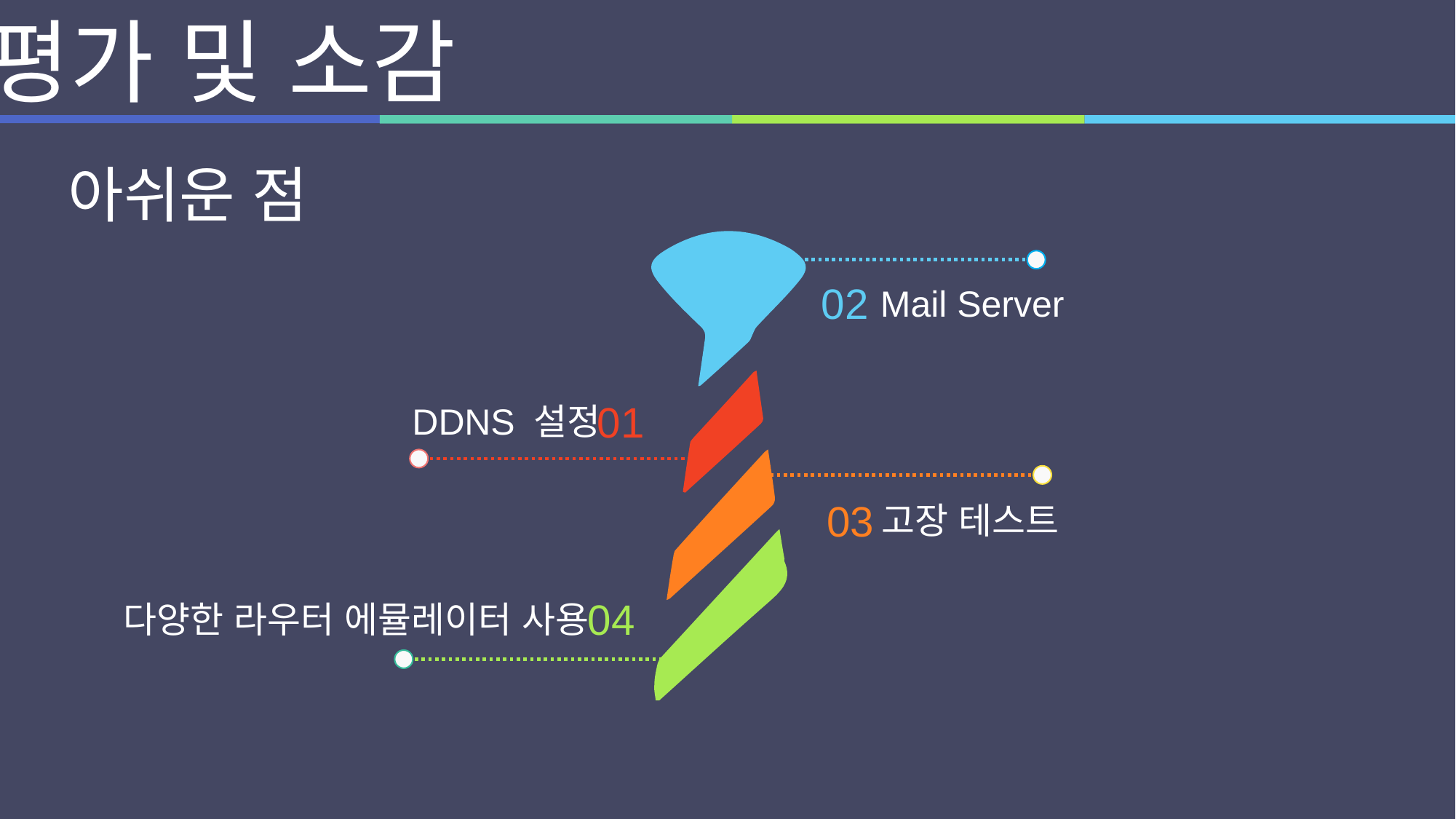

평가 및 소감

아쉬운 점

02
Mail Server

01
DDNS 설정

03
고장 테스트

04
다양한 라우터 에뮬레이터 사용